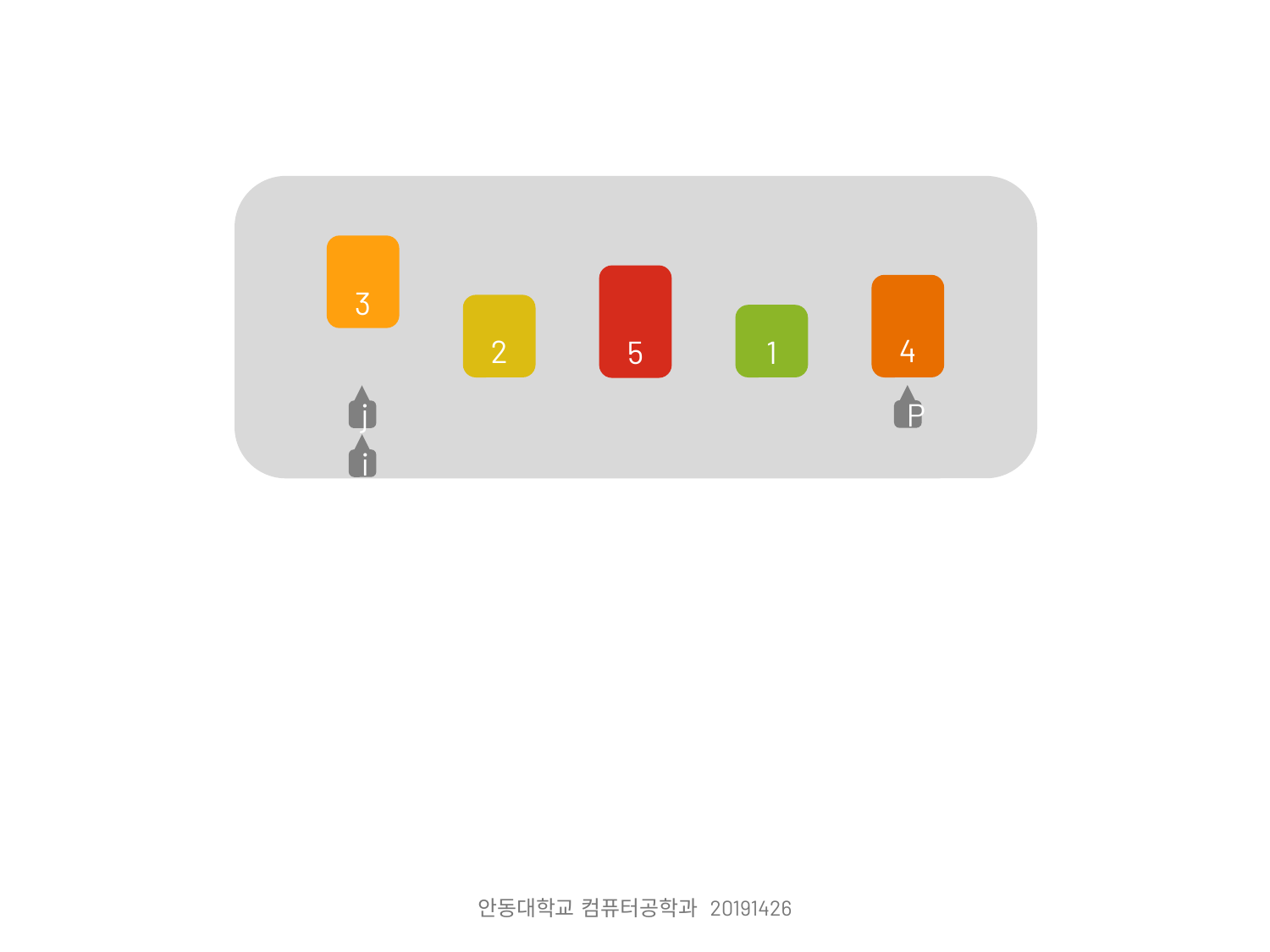

3

5

4

2

1

P

j

i
안동대학교 컴퓨터공학과 20191426